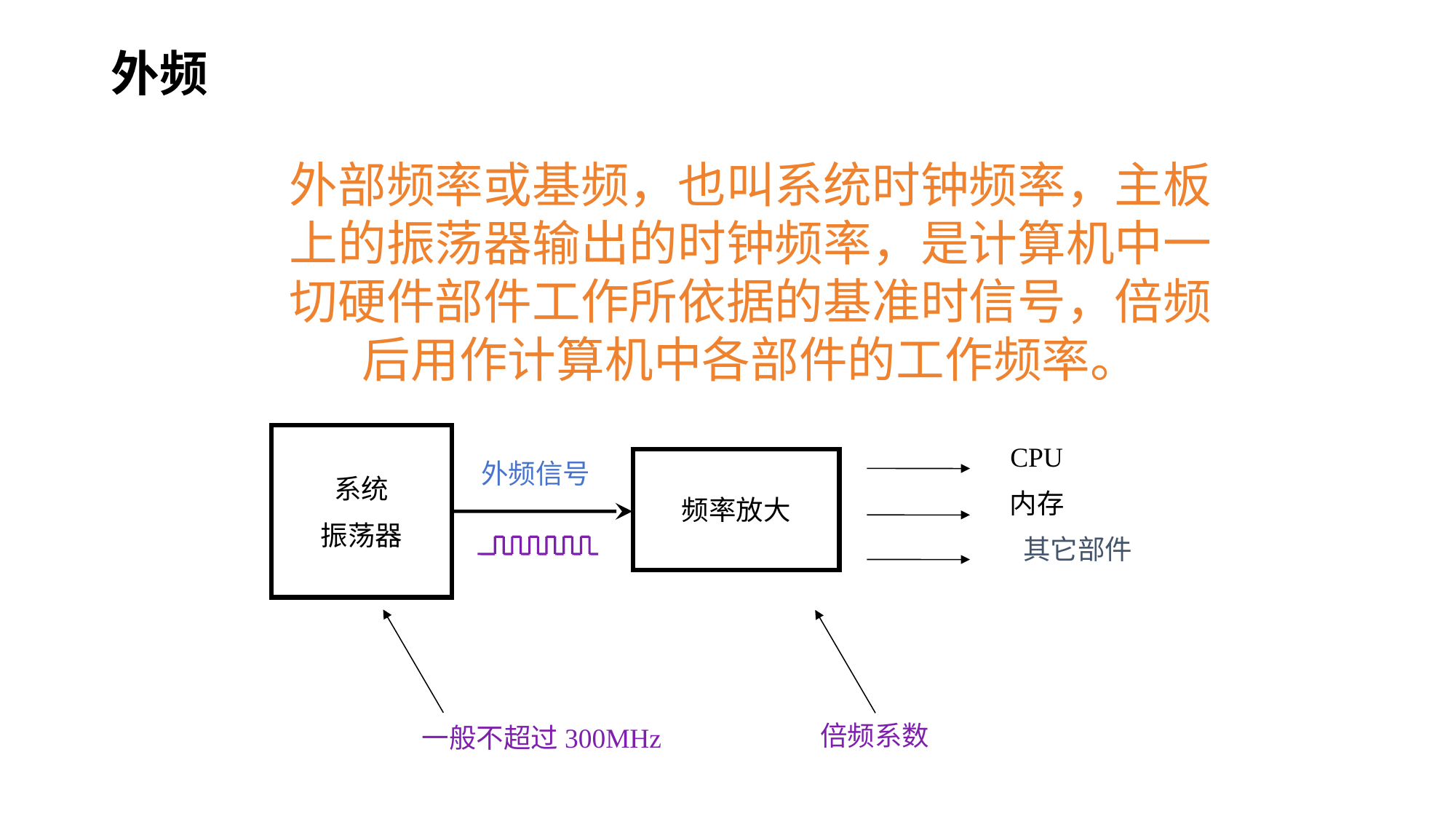

# 外频
外部频率或基频，也叫系统时钟频率，主板上的振荡器输出的时钟频率，是计算机中一切硬件部件工作所依据的基准时信号，倍频后用作计算机中各部件的工作频率。
系统
振荡器
CPU
频率放大
外频信号

内存

其它部件

倍频系数
一般不超过300MHz